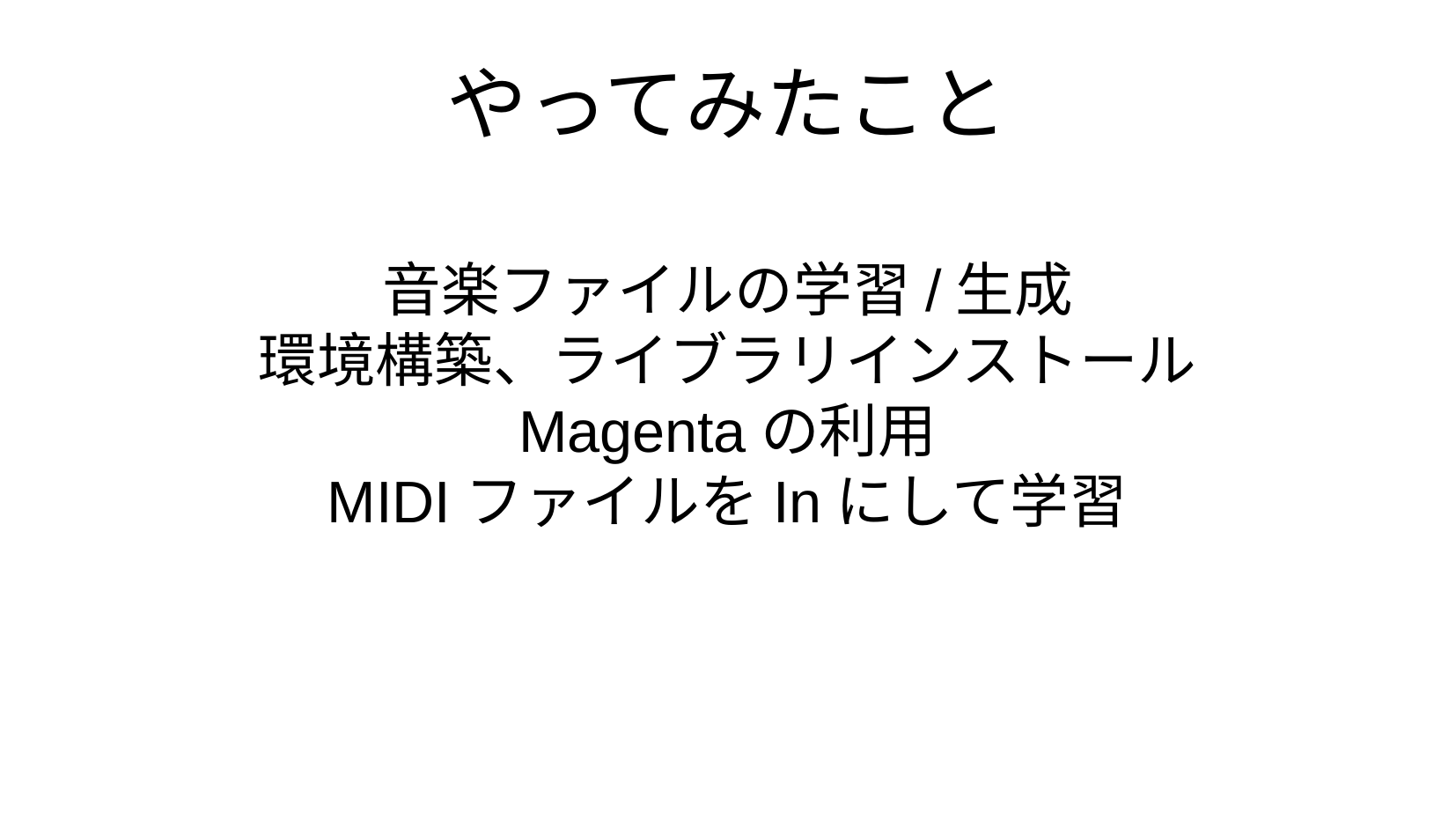

やってみたこと
音楽ファイルの学習/生成
環境構築、ライブラリインストール
Magentaの利用
MIDIファイルをInにして学習